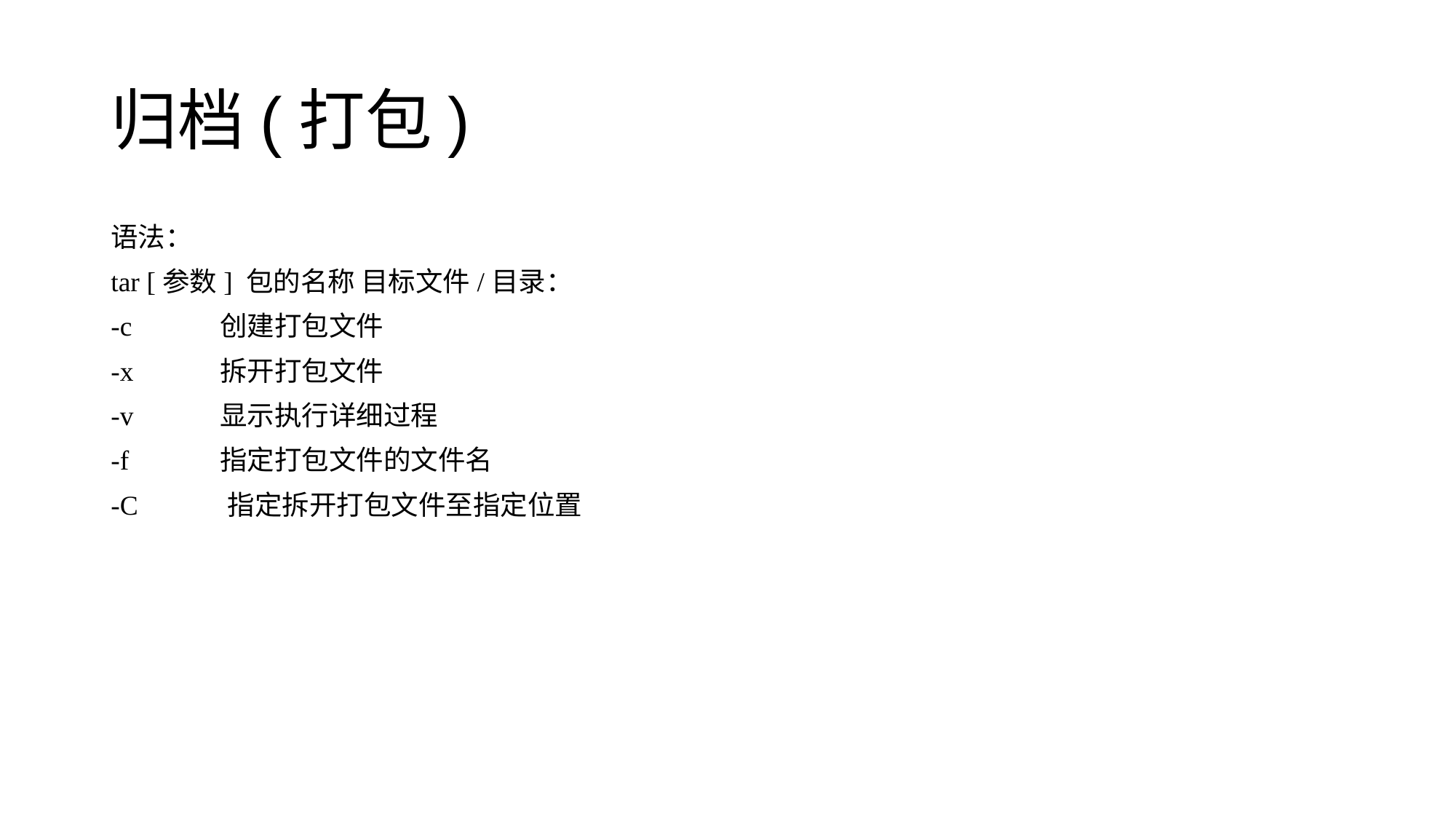

# 归档(打包)
语法：
tar [参数] 包的名称 目标文件/目录：
-c	创建打包文件
-x	拆开打包文件
-v	显示执行详细过程
-f	指定打包文件的文件名
-C            指定拆开打包文件至指定位置